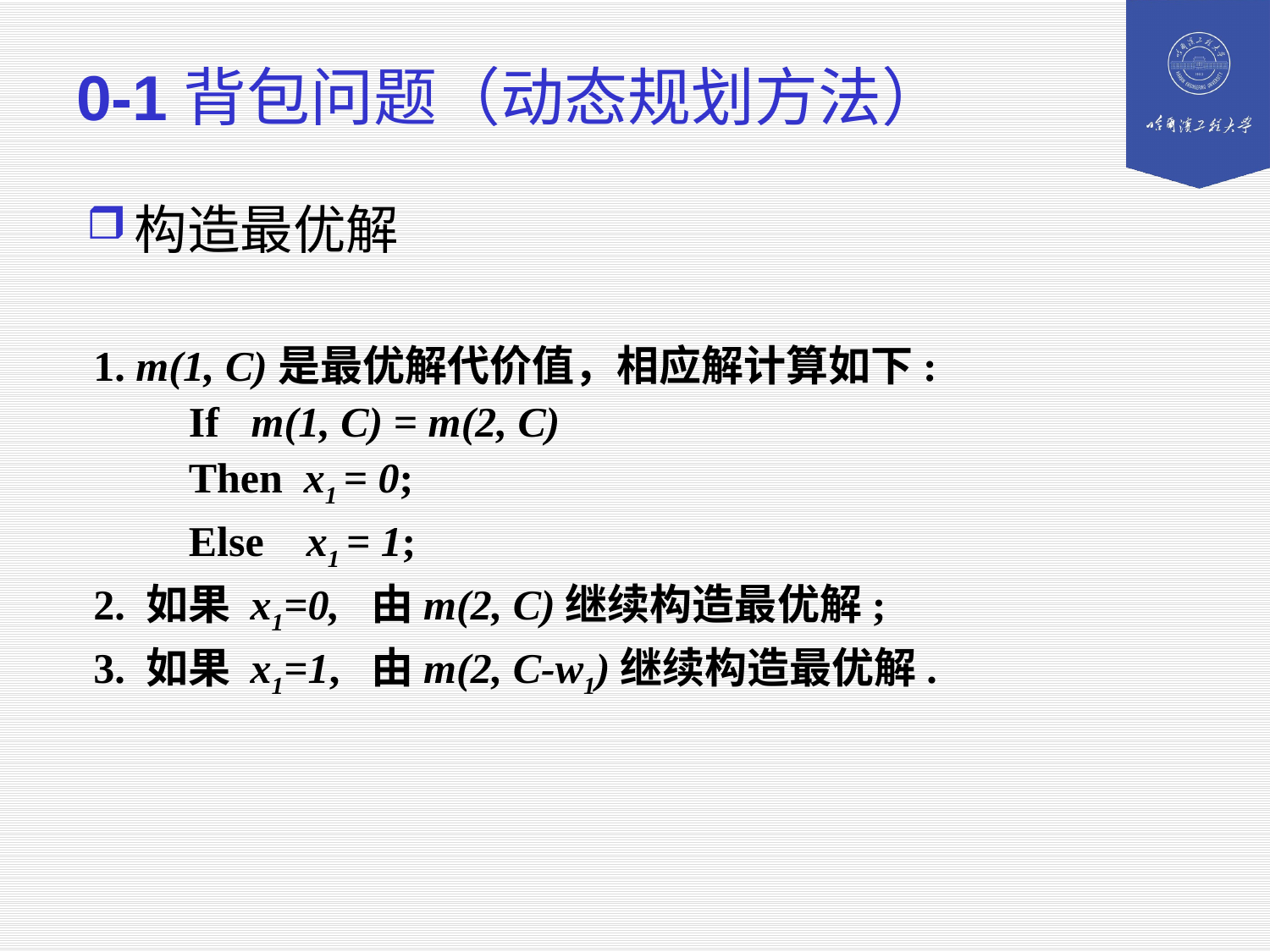

# 0-1背包问题（动态规划方法）
构造最优解

1. m(1, C)是最优解代价值，相应解计算如下:
         If   m(1, C) = m(2, C)
         Then  x1 = 0;
         Else    x1 = 1;
2. 如果 x1=0,  由m(2, C)继续构造最优解;
3. 如果 x1=1,  由m(2, C-w1)继续构造最优解.